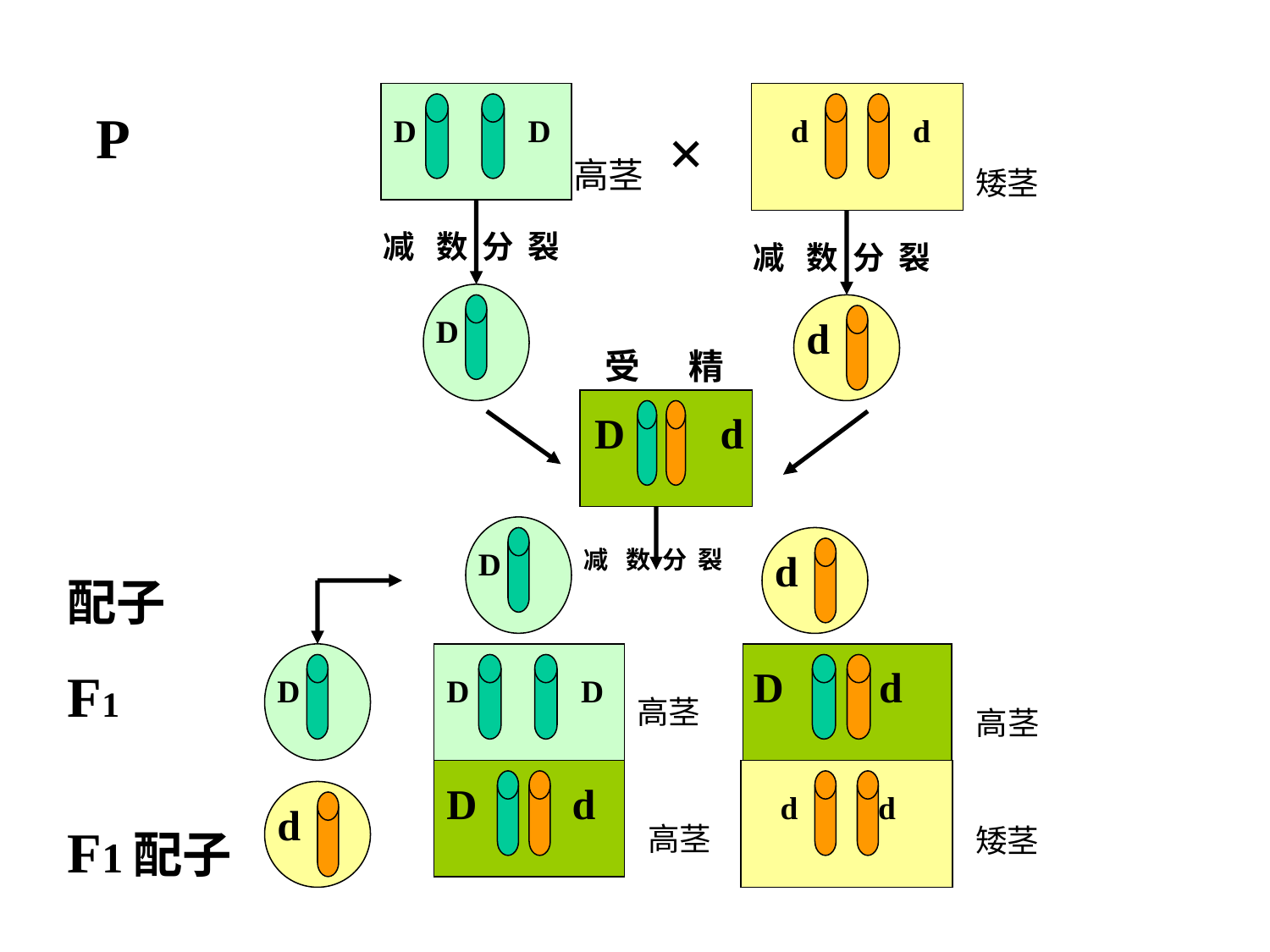

D
D

      d             d
  P

配子
F1

F1配子

 F2

    ×
高茎

矮茎

减   数  分  裂
减   数  分  裂

D

d

受      精

  D         d

D

d

减   数  分  裂

D

D
D

  D         d

高茎
高茎

  D         d

      d          d

d

高茎
矮茎